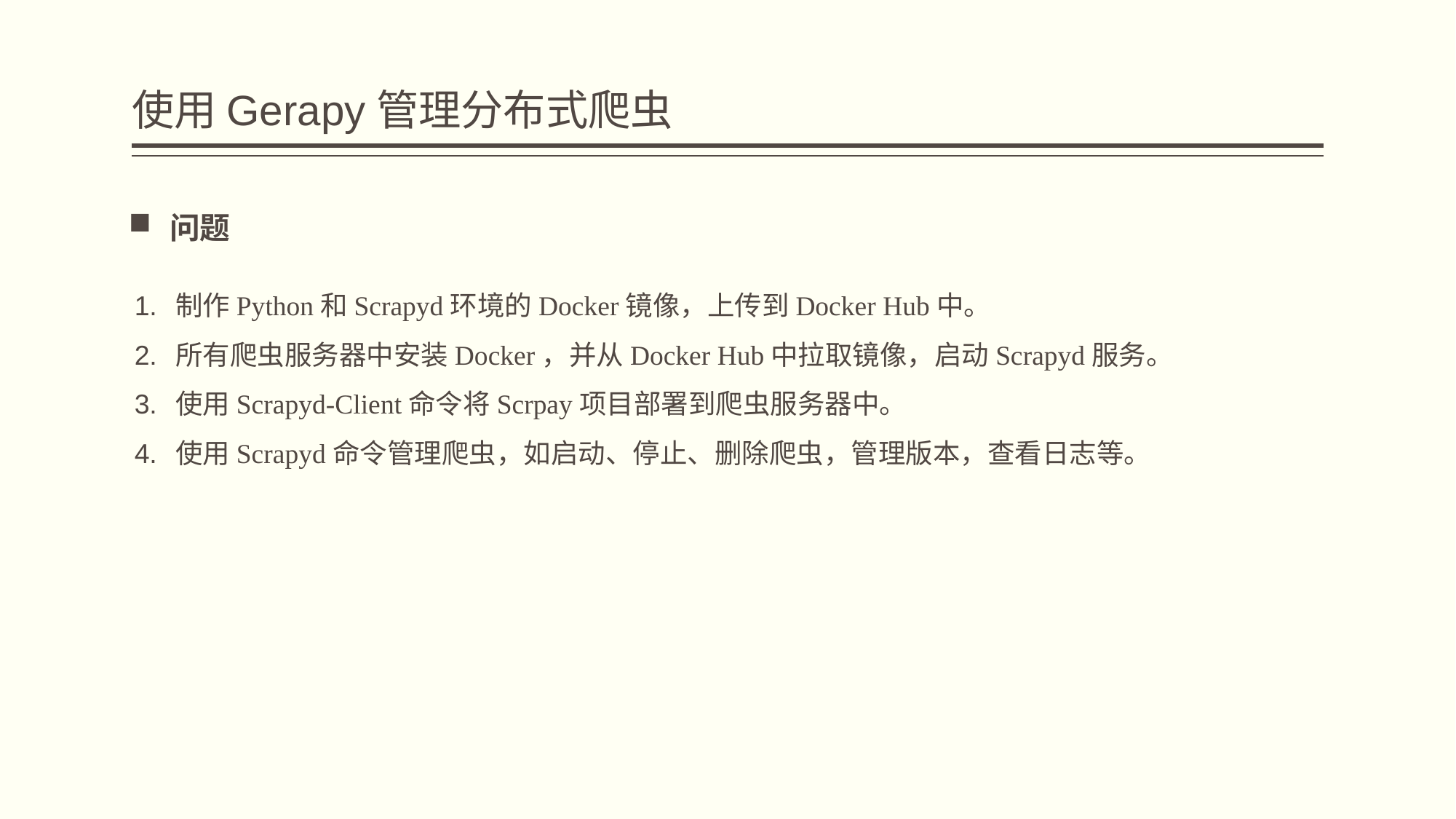

# 使用Gerapy管理分布式爬虫
问题
制作Python和Scrapyd环境的Docker镜像，上传到Docker Hub中。
所有爬虫服务器中安装Docker，并从Docker Hub中拉取镜像，启动Scrapyd服务。
使用Scrapyd-Client命令将Scrpay项目部署到爬虫服务器中。
使用Scrapyd命令管理爬虫，如启动、停止、删除爬虫，管理版本，查看日志等。